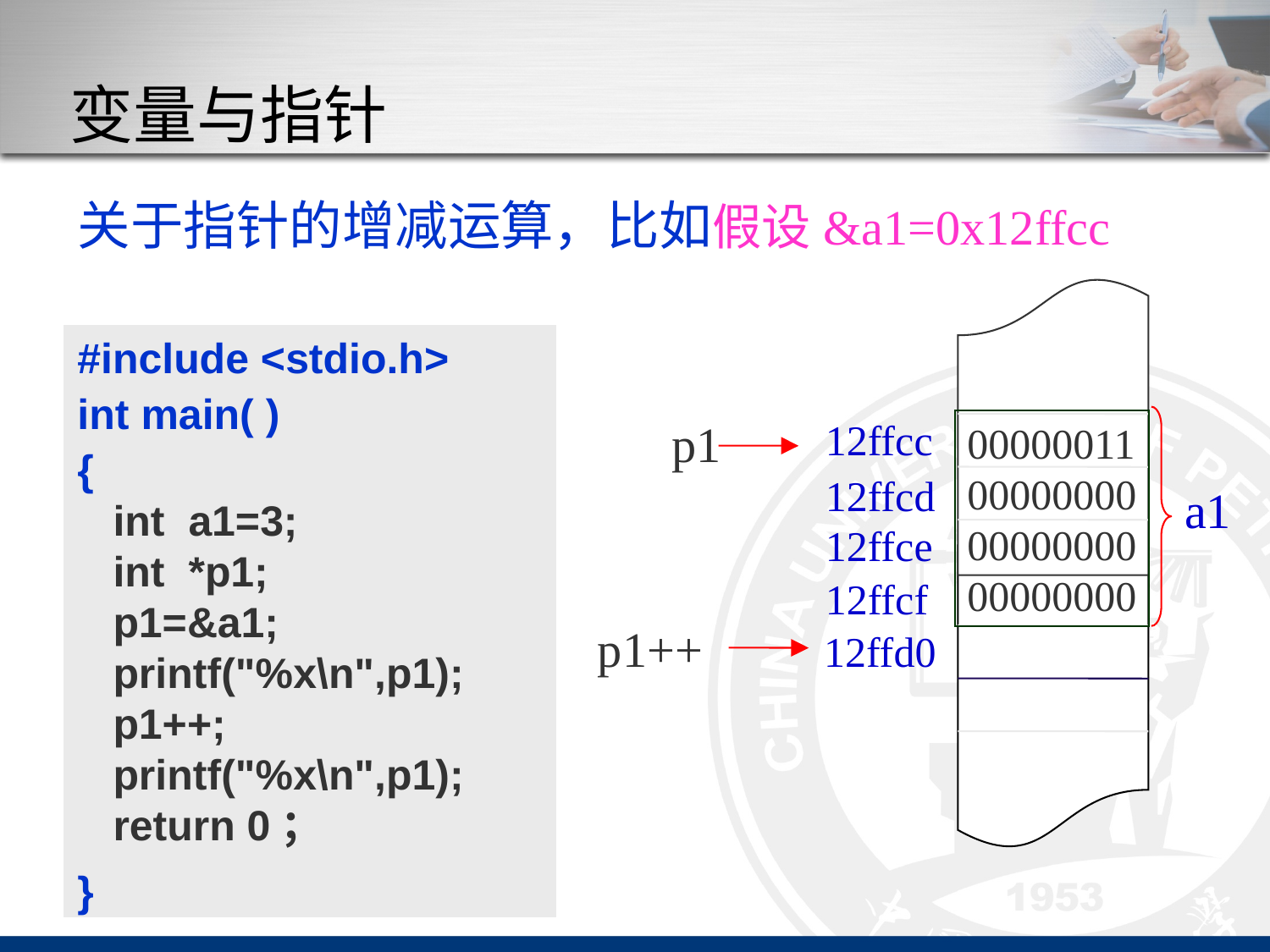

# 变量与指针
关于指针的增减运算，比如假设&a1=0x12ffcc

p1

00000011
00000000
00000000
00000000
12ffcc

a1
12ffcd
12ffce

12ffcf
12ffd0

p1++
#include <stdio.h>
int main( )
{
   int  a1=3;
   int  *p1;
   p1=&a1;
   printf("%x\n",p1);
   p1++;
   printf("%x\n",p1);
   return 0；
}